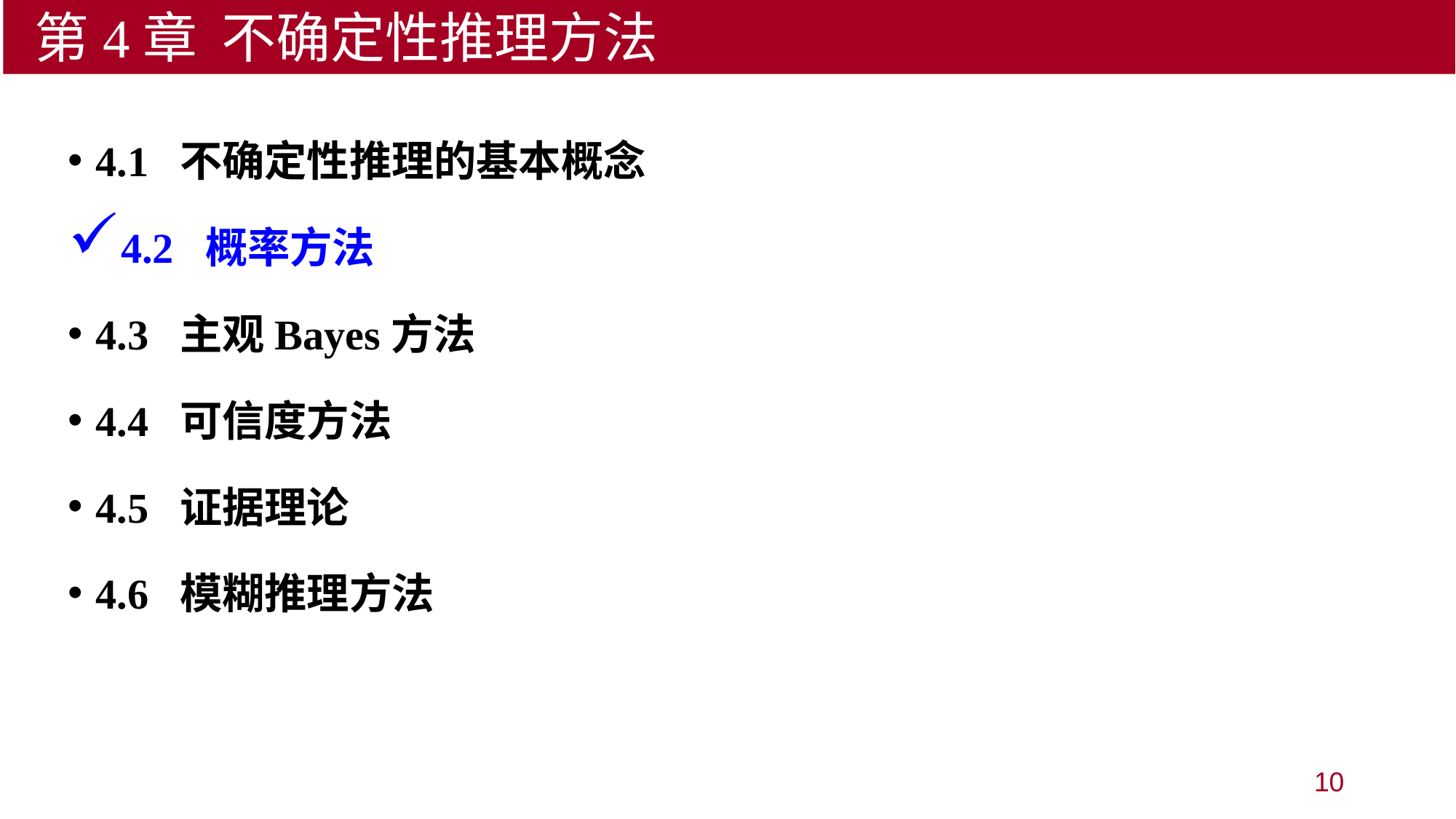

第4章  不确定性推理方法
4.1  不确定性推理的基本概念
4.2  概率方法
4.3  主观Bayes方法
4.4  可信度方法
4.5  证据理论
4.6  模糊推理方法
10